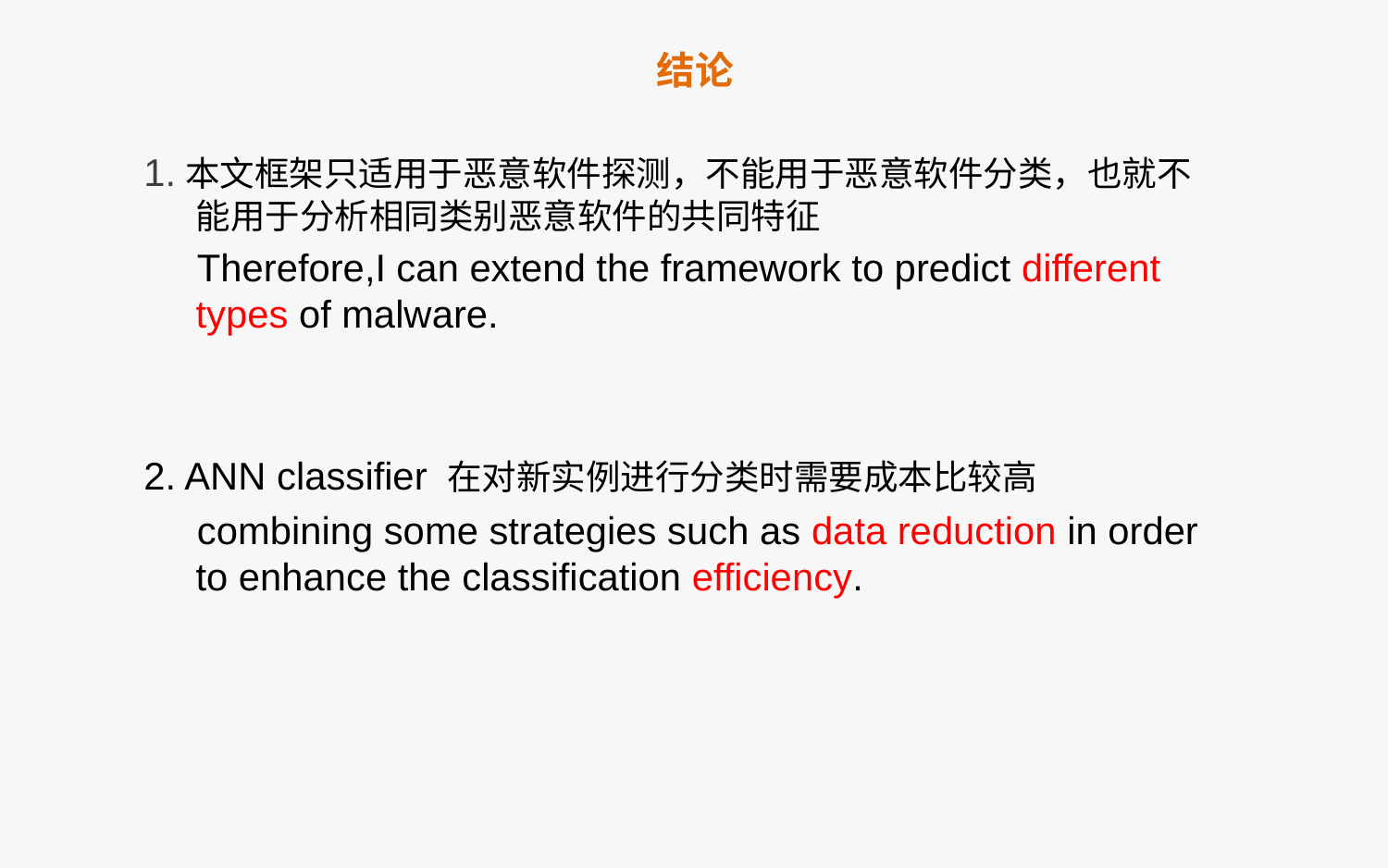

# 结论
1.本文框架只适用于恶意软件探测，不能用于恶意软件分类，也就不能用于分析相同类别恶意软件的共同特征
     Therefore,I can extend the framework to predict different types of malware.

2. ANN classifier 在对新实例进行分类时需要成本比较高
     combining some strategies such as data reduction in order to enhance the classification efficiency.